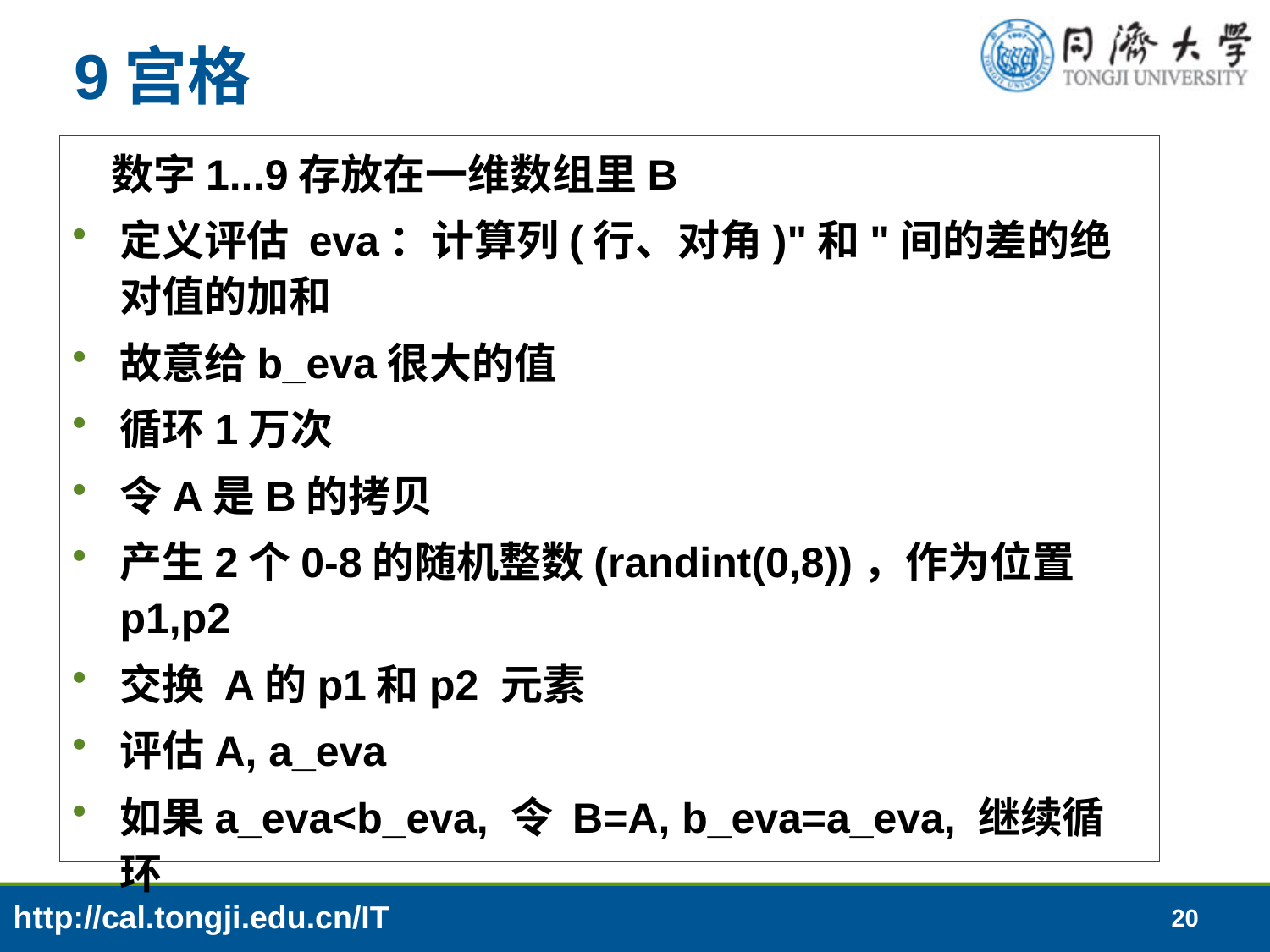

# 9宫格
   数字1...9存放在一维数组里B
定义评估 eva：计算列(行、对角)"和"间的差的绝对值的加和
故意给b_eva很大的值
循环1万次
令A是B的拷贝
产生2个0-8的随机整数(randint(0,8))，作为位置p1,p2
交换 A的p1和p2 元素
评估A, a_eva
如果a_eva<b_eva, 令 B=A, b_eva=a_eva, 继续循环